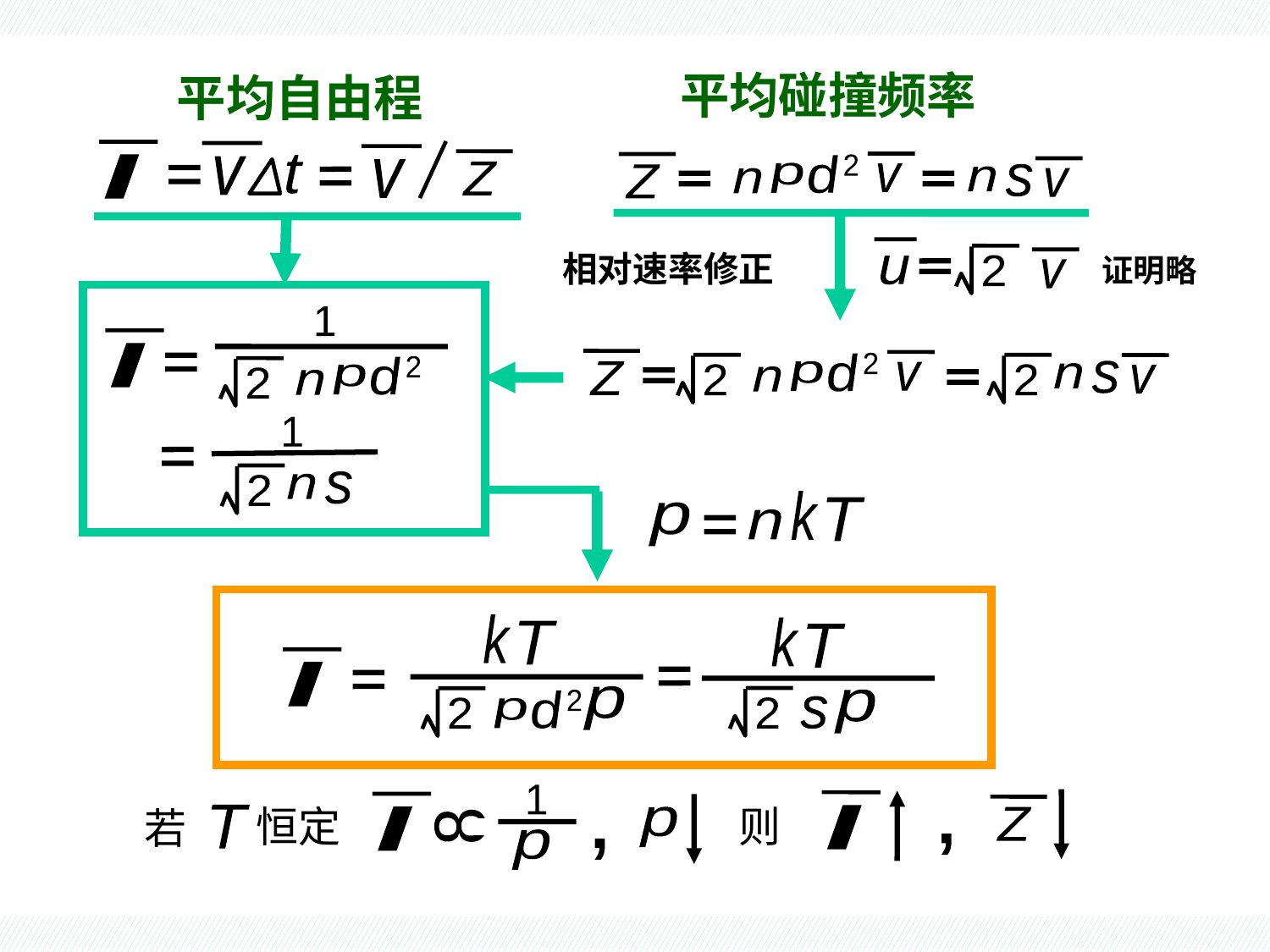

自由程算式
平均碰撞频率

v

Z
2
d
π

v

σ
n
n
平均自由程

λ

v

v

Z
t

相对速率修正
证明略

2

v

)
(
u

Z

v

v

2
d
π

2
n

2
σ
n

1

λ

2
d
π

2
n
1

2
σ
n

k
T

p

n

k
k
T
T

λ

p

2

2
p
2
d
π
σ
1

λ
8

p
,

λ

Z
,
恒定
T

p
则
若